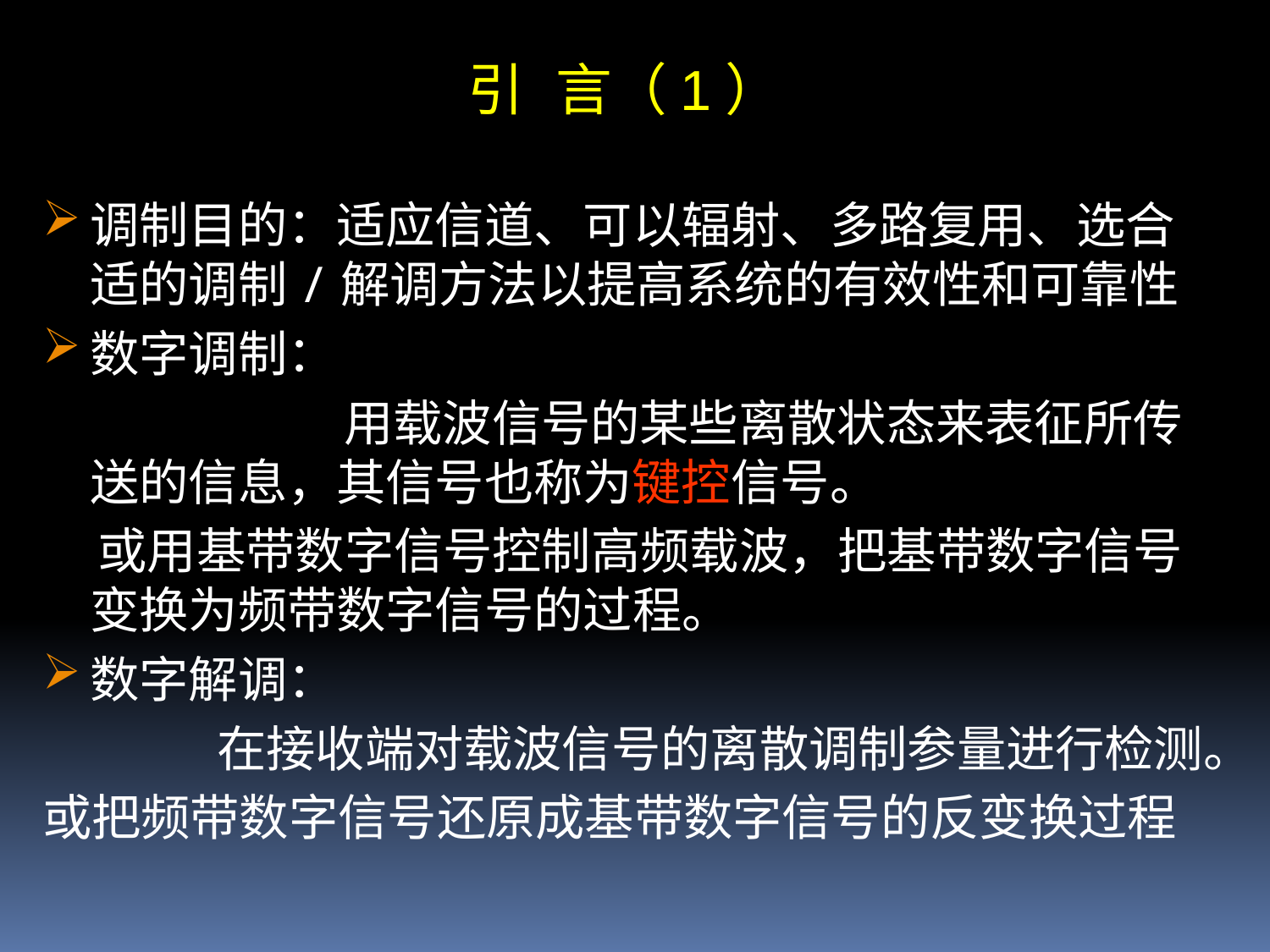

# 引   言（1）
调制目的：适应信道、可以辐射、多路复用、选合适的调制/解调方法以提高系统的有效性和可靠性
数字调制：
			用载波信号的某些离散状态来表征所传送的信息，其信号也称为键控信号。
    或用基带数字信号控制高频载波，把基带数字信号变换为频带数字信号的过程。
数字解调：
		在接收端对载波信号的离散调制参量进行检测。
或把频带数字信号还原成基带数字信号的反变换过程